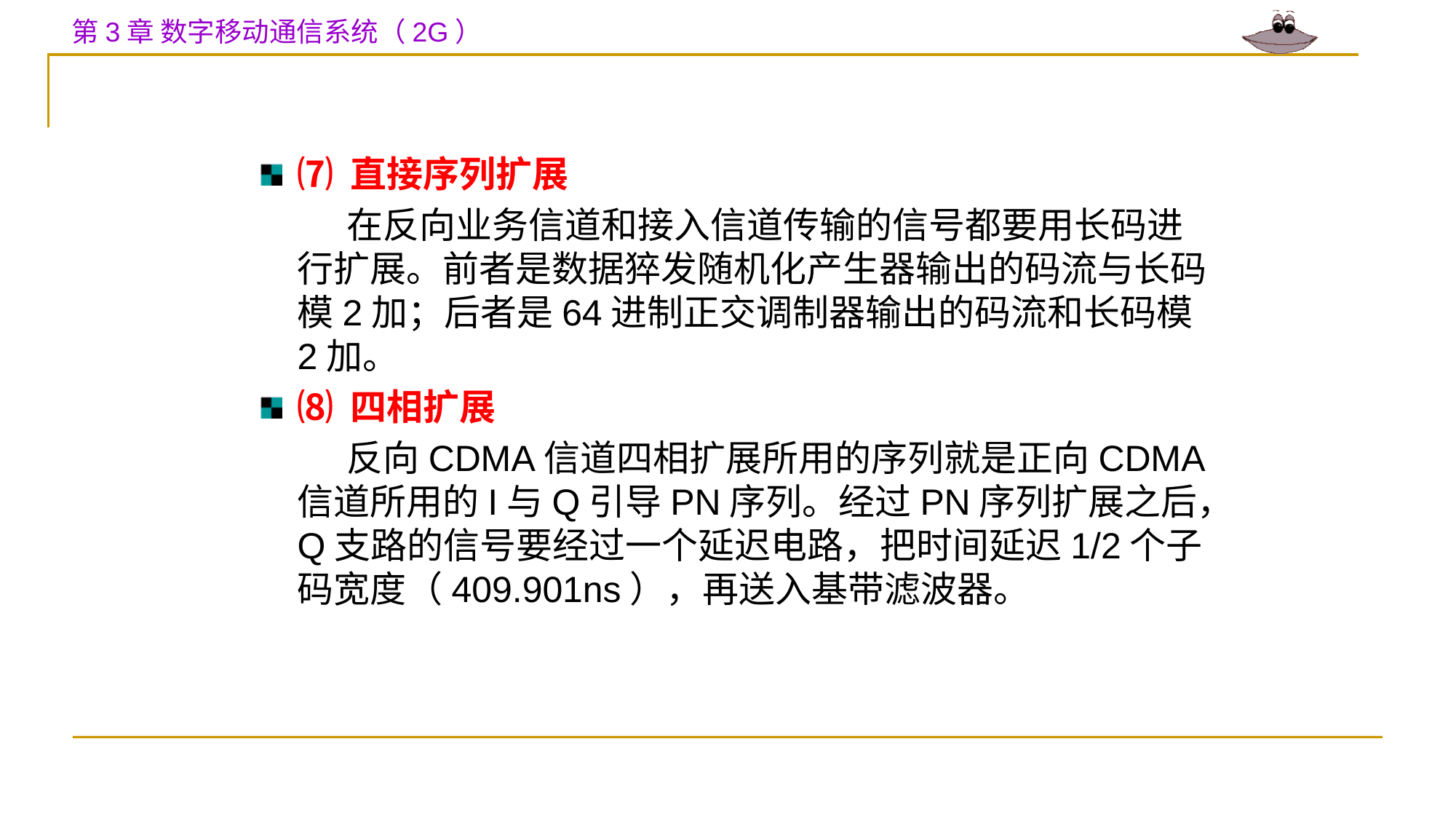

⑺ 直接序列扩展
          在反向业务信道和接入信道传输的信号都要用长码进行扩展。前者是数据猝发随机化产生器输出的码流与长码模2加；后者是64进制正交调制器输出的码流和长码模2加。
⑻ 四相扩展
          反向CDMA信道四相扩展所用的序列就是正向CDMA信道所用的I与Q引导PN序列。经过PN序列扩展之后，Q支路的信号要经过一个延迟电路，把时间延迟1/2个子码宽度（409.901ns），再送入基带滤波器。